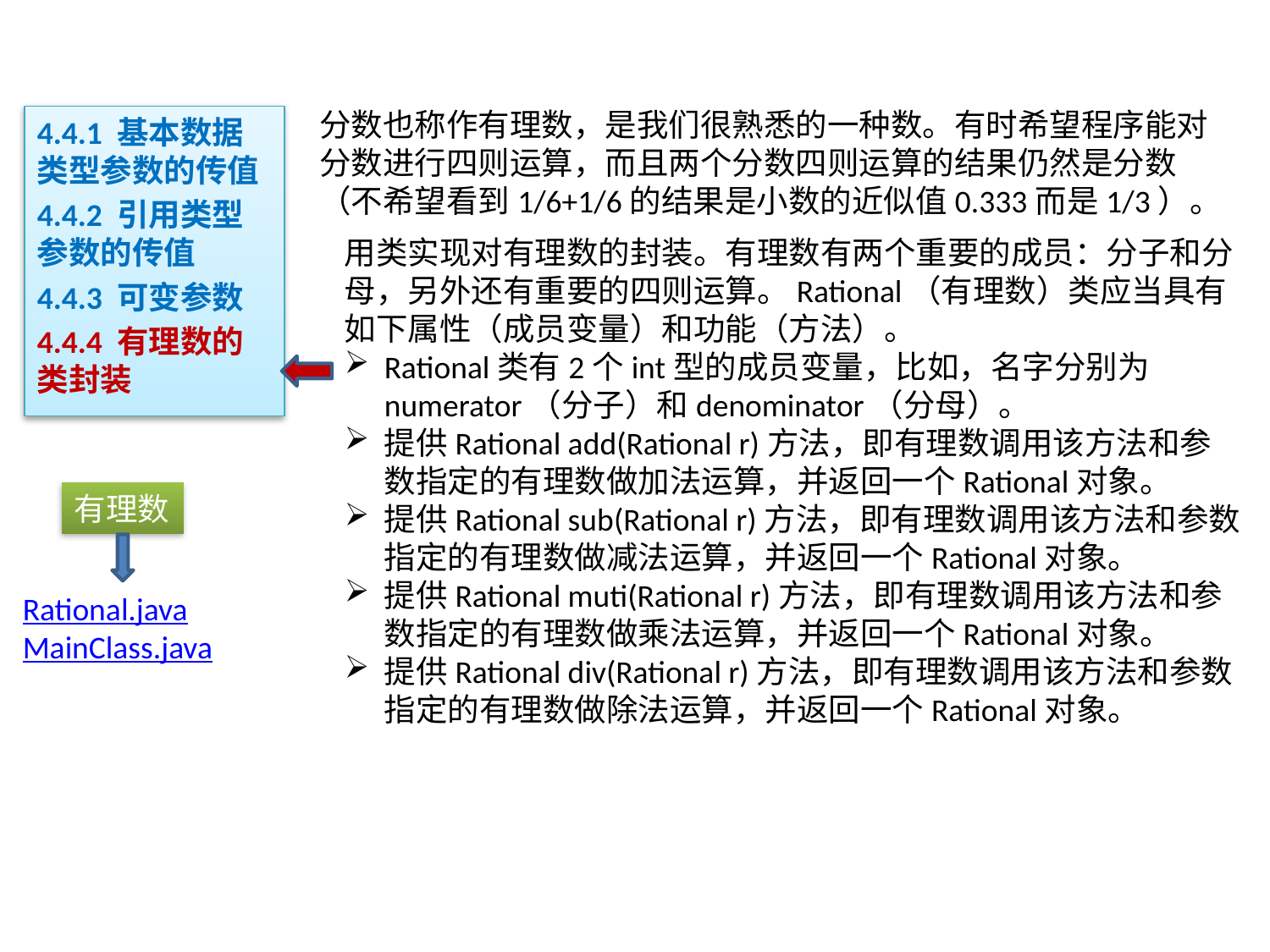

分数也称作有理数，是我们很熟悉的一种数。有时希望程序能对分数进行四则运算，而且两个分数四则运算的结果仍然是分数（不希望看到1/6+1/6的结果是小数的近似值0.333而是1/3）。
# 4.4 参数传值
4.4.1 基本数据类型参数的传值
4.4.2 引用类型参数的传值
4.4.3 可变参数
4.4.4 有理数的类封装
用类实现对有理数的封装。有理数有两个重要的成员：分子和分母，另外还有重要的四则运算。Rational（有理数）类应当具有如下属性（成员变量）和功能（方法）。
Rational类有2个int型的成员变量，比如，名字分别为numerator（分子）和denominator（分母）。
提供Rational add(Rational r)方法，即有理数调用该方法和参数指定的有理数做加法运算，并返回一个Rational对象。
提供Rational sub(Rational r)方法，即有理数调用该方法和参数指定的有理数做减法运算，并返回一个Rational对象。
提供Rational muti(Rational r)方法，即有理数调用该方法和参数指定的有理数做乘法运算，并返回一个Rational对象。
提供Rational div(Rational r)方法，即有理数调用该方法和参数指定的有理数做除法运算，并返回一个Rational对象。

有理数

Rational.java
MainClass.java